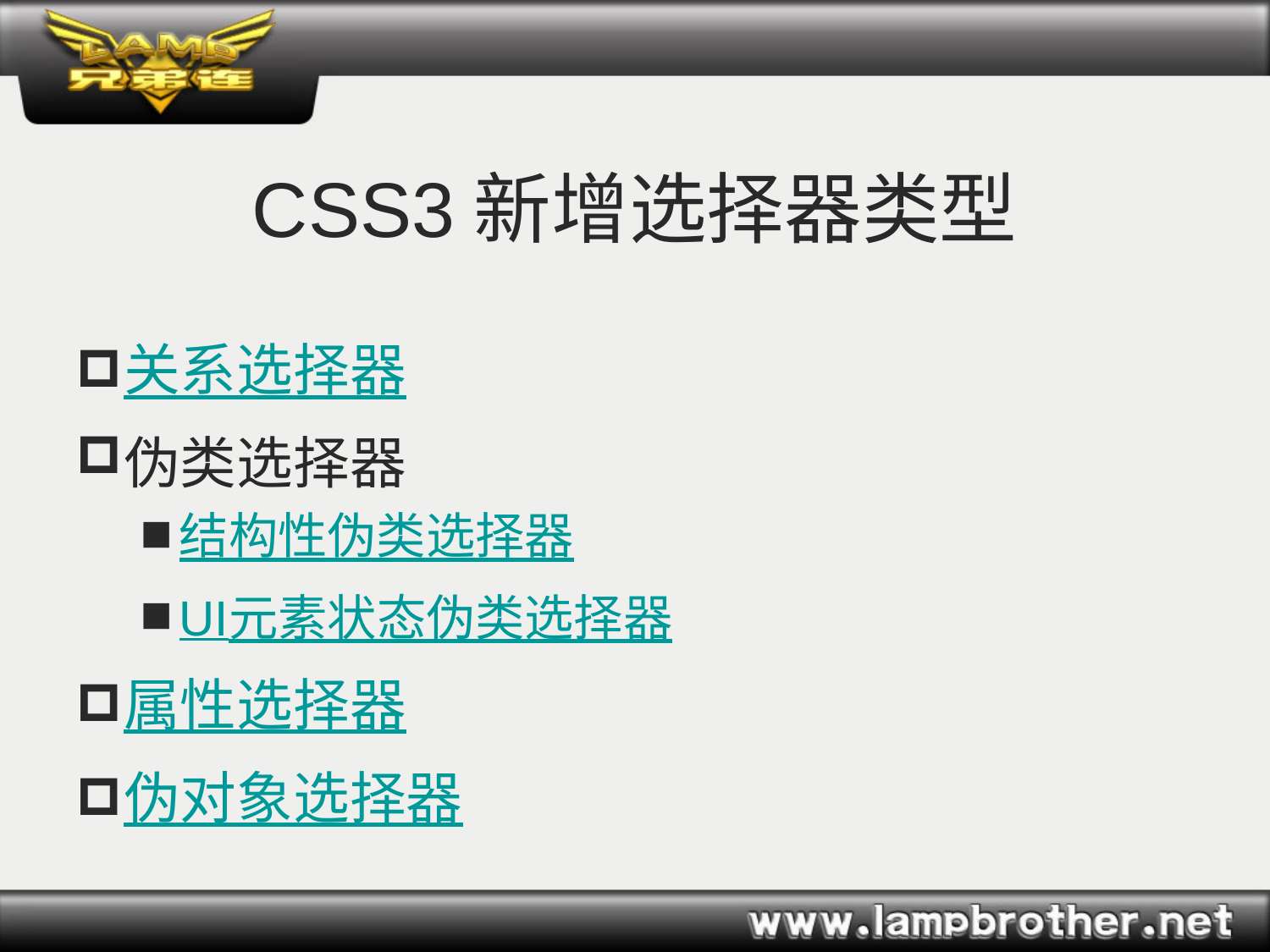

# CSS3新增选择器类型
关系选择器
伪类选择器
结构性伪类选择器
UI元素状态伪类选择器
属性选择器
伪对象选择器